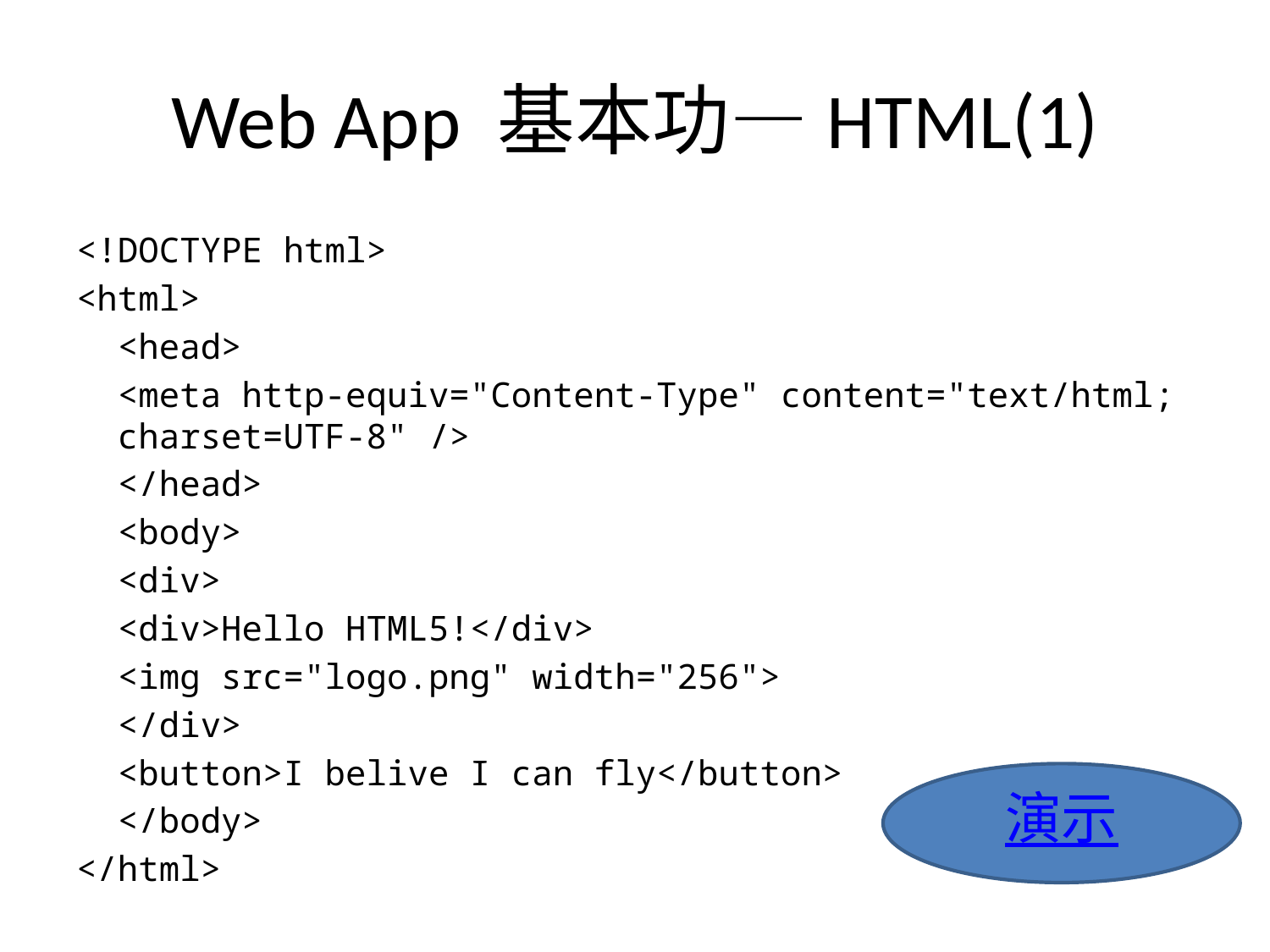

# Web App 基本功—HTML(1)
<!DOCTYPE html>
<html>
	<head>
		<meta http-equiv="Content-Type" content="text/html; charset=UTF-8" />
	</head>
	<body>
		<div>
			<div>Hello HTML5!</div>
			<img src="logo.png" width="256">
		</div>
		<button>I belive I can fly</button>
	</body>
</html>
演示